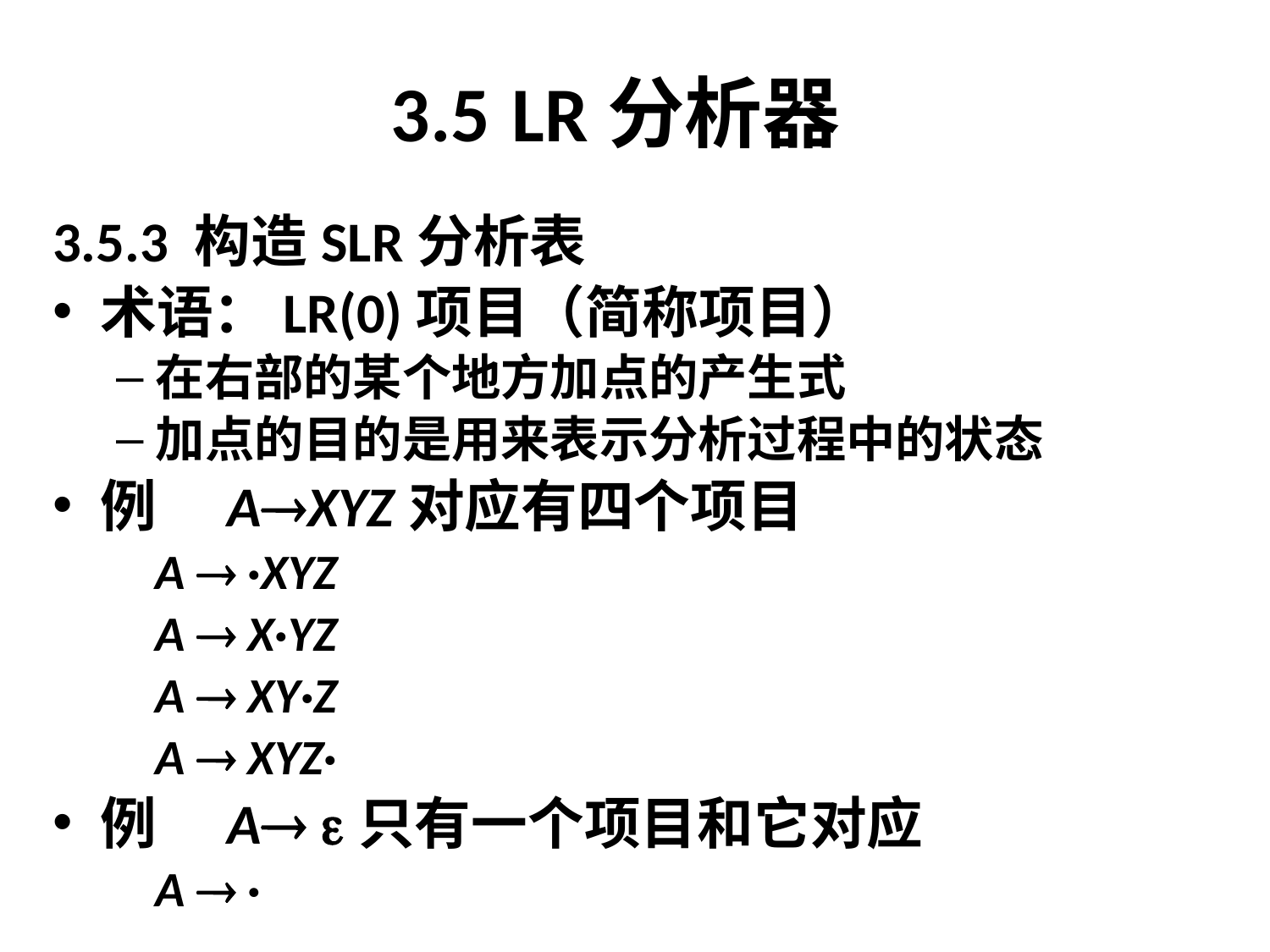

# 3.5 LR分析器
3.5.3 构造SLR分析表
术语：LR(0)项目（简称项目）
在右部的某个地方加点的产生式
加点的目的是用来表示分析过程中的状态
例	A→XYZ对应有四个项目
	A → ·XYZ
	A → X·YZ
	A → XY·Z
	A → XYZ·
例	A→ ε只有一个项目和它对应
	A → ·